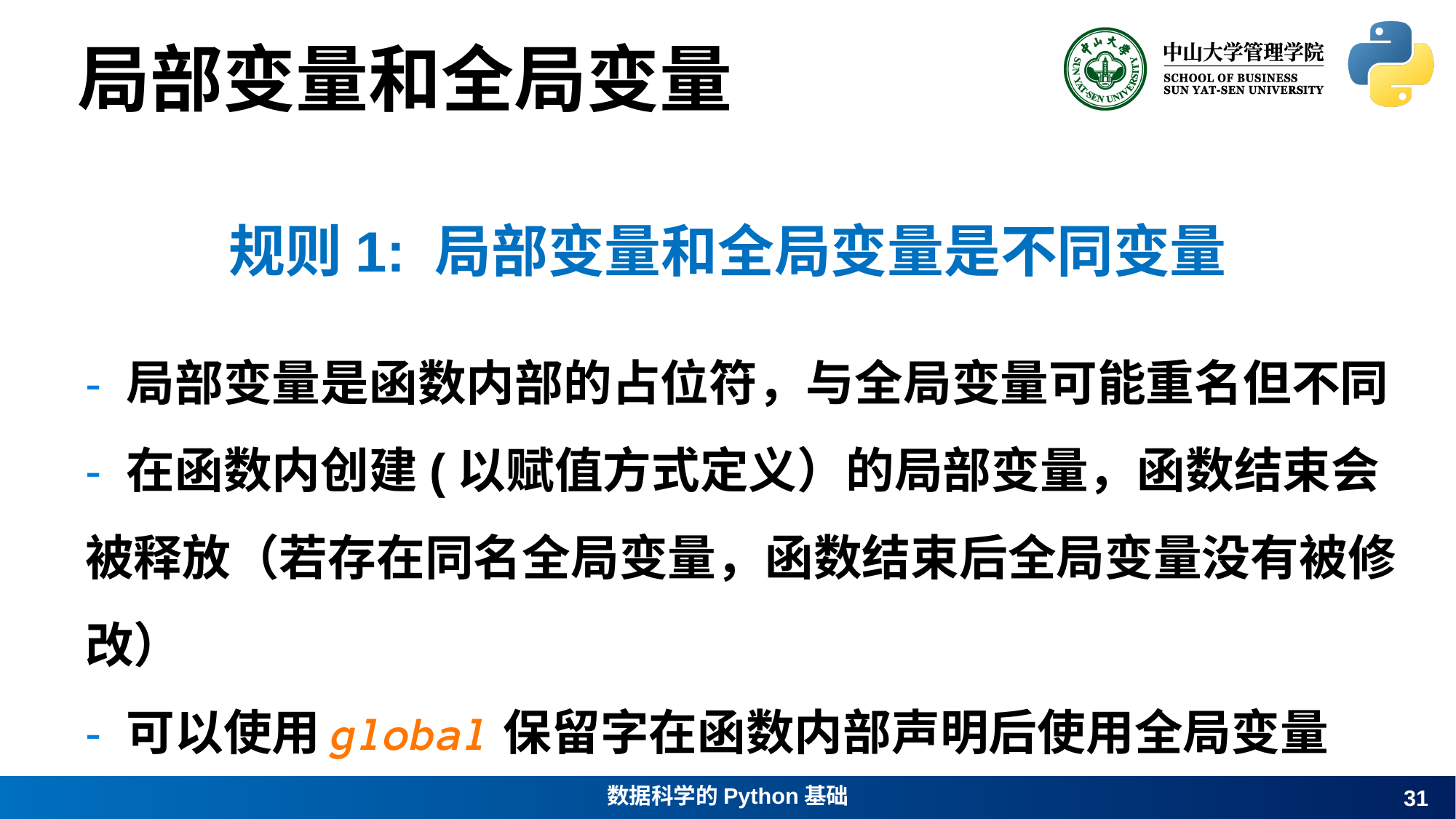

局部变量和全局变量
规则1: 局部变量和全局变量是不同变量
- 局部变量是函数内部的占位符，与全局变量可能重名但不同
- 在函数内创建(以赋值方式定义）的局部变量，函数结束会被释放（若存在同名全局变量，函数结束后全局变量没有被修改）
- 可以使用global保留字在函数内部声明后使用全局变量